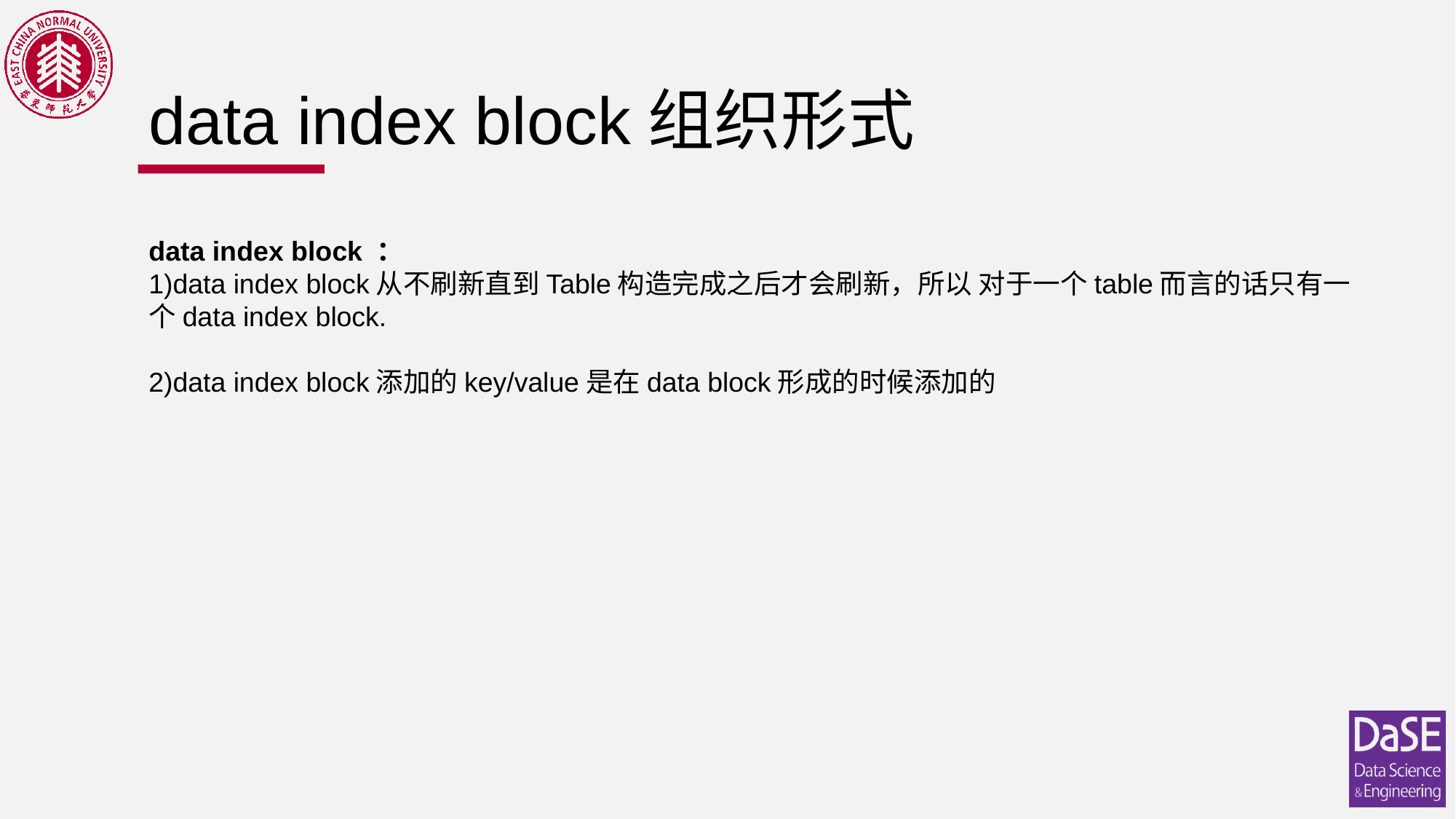

# data index block组织形式
data index block ：
1)data index block从不刷新直到Table构造完成之后才会刷新，所以 对于一个table而言的话只有一个data index block.

2)data index block添加的key/value是在data block形成的时候添加的